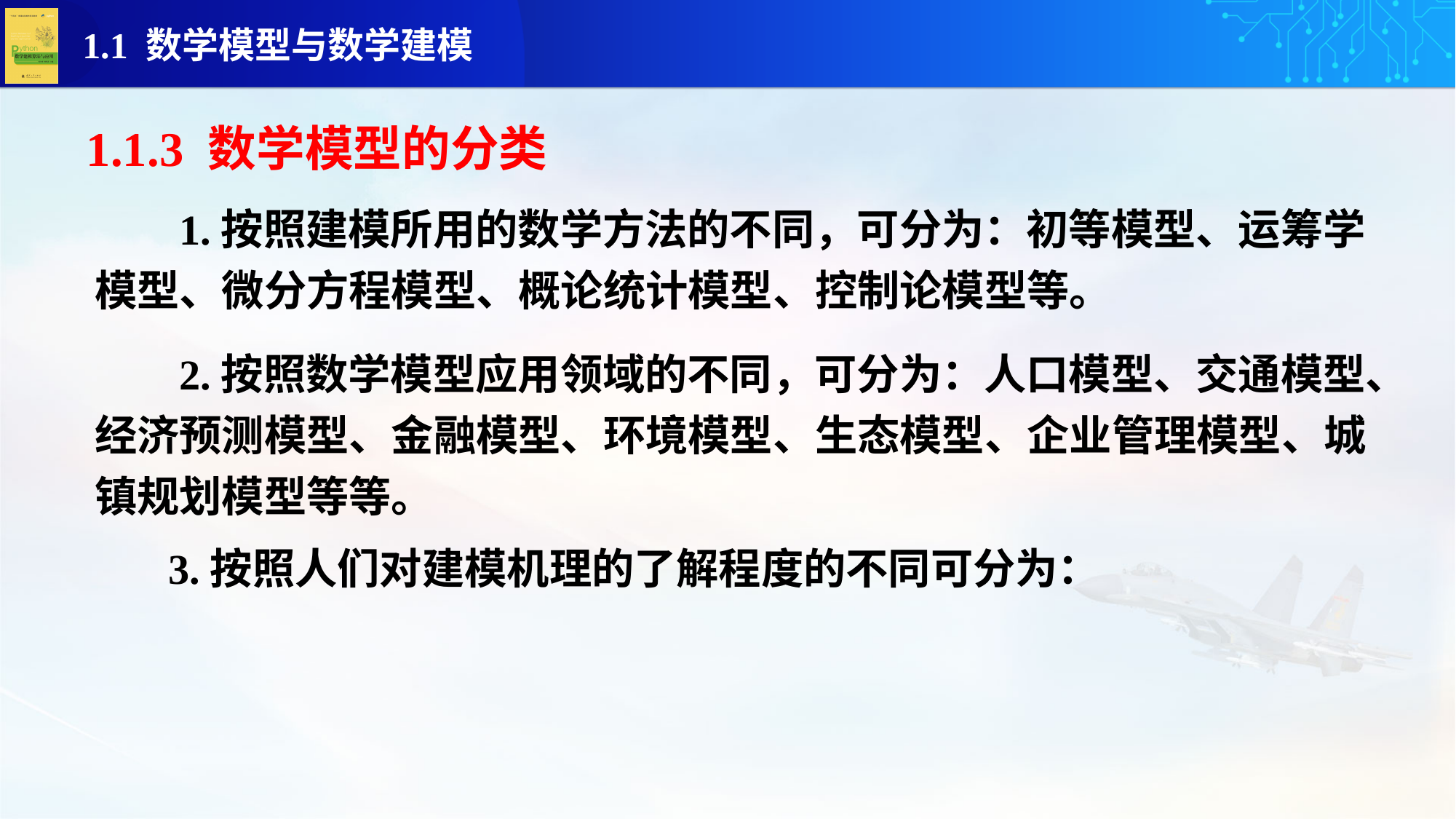

1.1.3 数学模型的分类
        1.按照建模所用的数学方法的不同，可分为：初等模型、运筹学模型、微分方程模型、概论统计模型、控制论模型等。

        2.按照数学模型应用领域的不同，可分为：人口模型、交通模型、经济预测模型、金融模型、环境模型、生态模型、企业管理模型、城镇规划模型等等。

        3.按照人们对建模机理的了解程度的不同可分为：